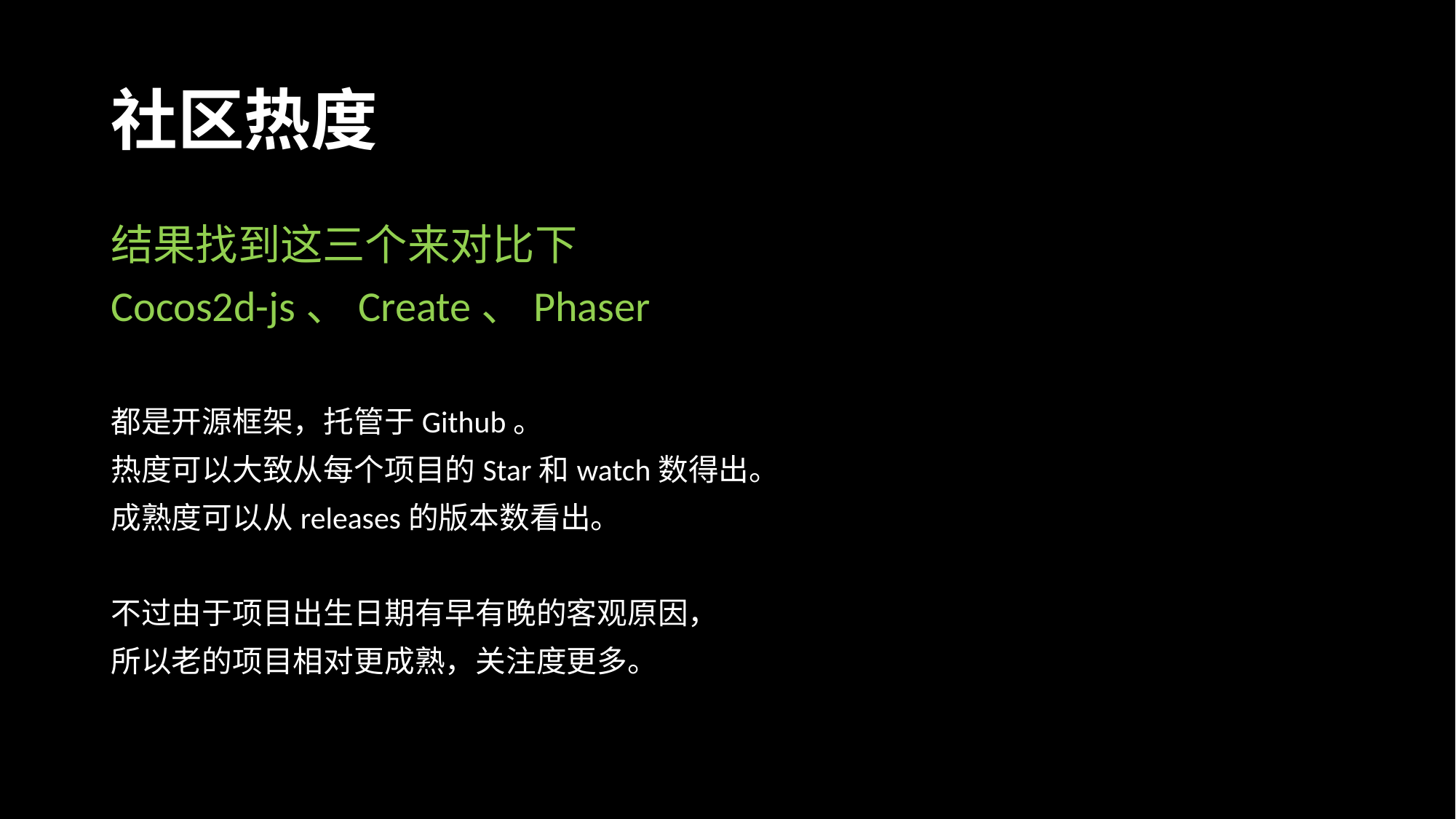

# 社区热度
结果找到这三个来对比下
Cocos2d-js、Create、Phaser

都是开源框架，托管于Github。
热度可以大致从每个项目的Star和watch数得出。
成熟度可以从releases的版本数看出。

不过由于项目出生日期有早有晚的客观原因，
所以老的项目相对更成熟，关注度更多。